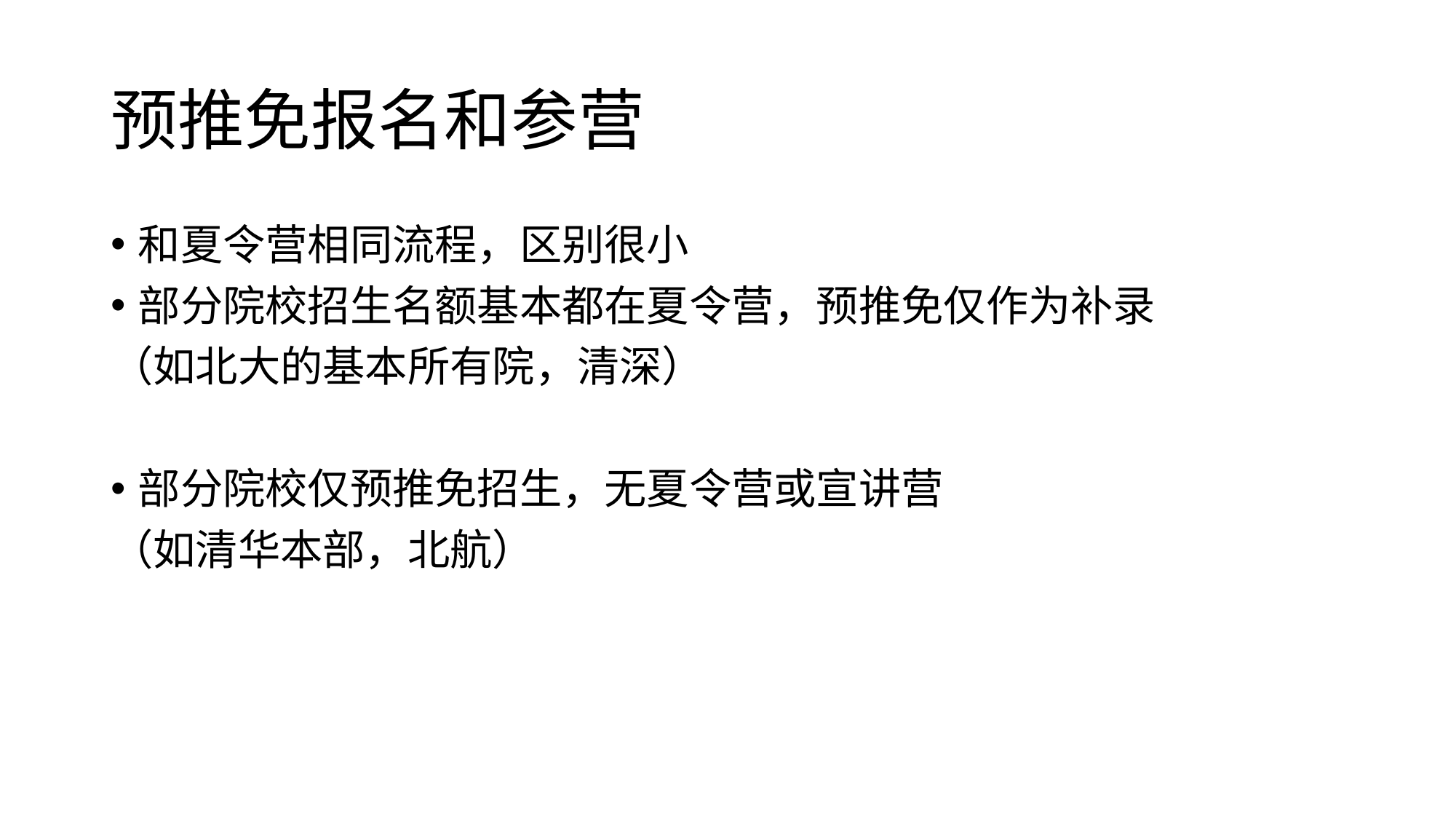

# 预推免报名和参营
和夏令营相同流程，区别很小
部分院校招生名额基本都在夏令营，预推免仅作为补录
（如北大的基本所有院，清深）

部分院校仅预推免招生，无夏令营或宣讲营
（如清华本部，北航）